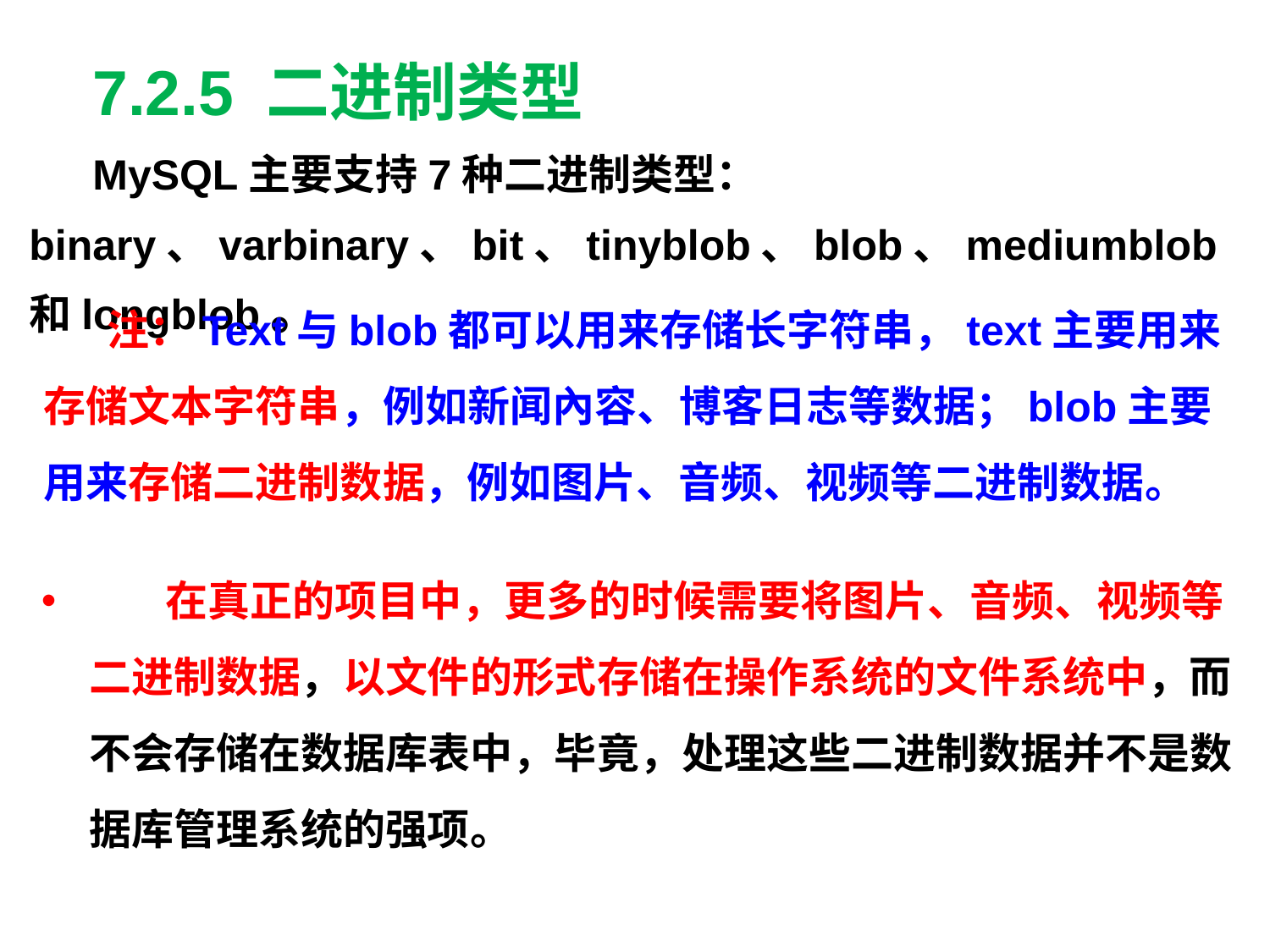

7.2.5 二进制类型
MySQL主要支持7种二进制类型：binary、varbinary、bit、tinyblob、blob、mediumblob和longblob。
注：Text与blob都可以用来存储长字符串，text主要用来存储文本字符串，例如新闻內容、博客日志等数据；blob主要用来存储二进制数据，例如图片、音频、视频等二进制数据。
       在真正的项目中，更多的时候需要将图片、音频、视频等二进制数据，以文件的形式存储在操作系统的文件系统中，而不会存储在数据库表中，毕竟，处理这些二进制数据并不是数据库管理系统的强项。